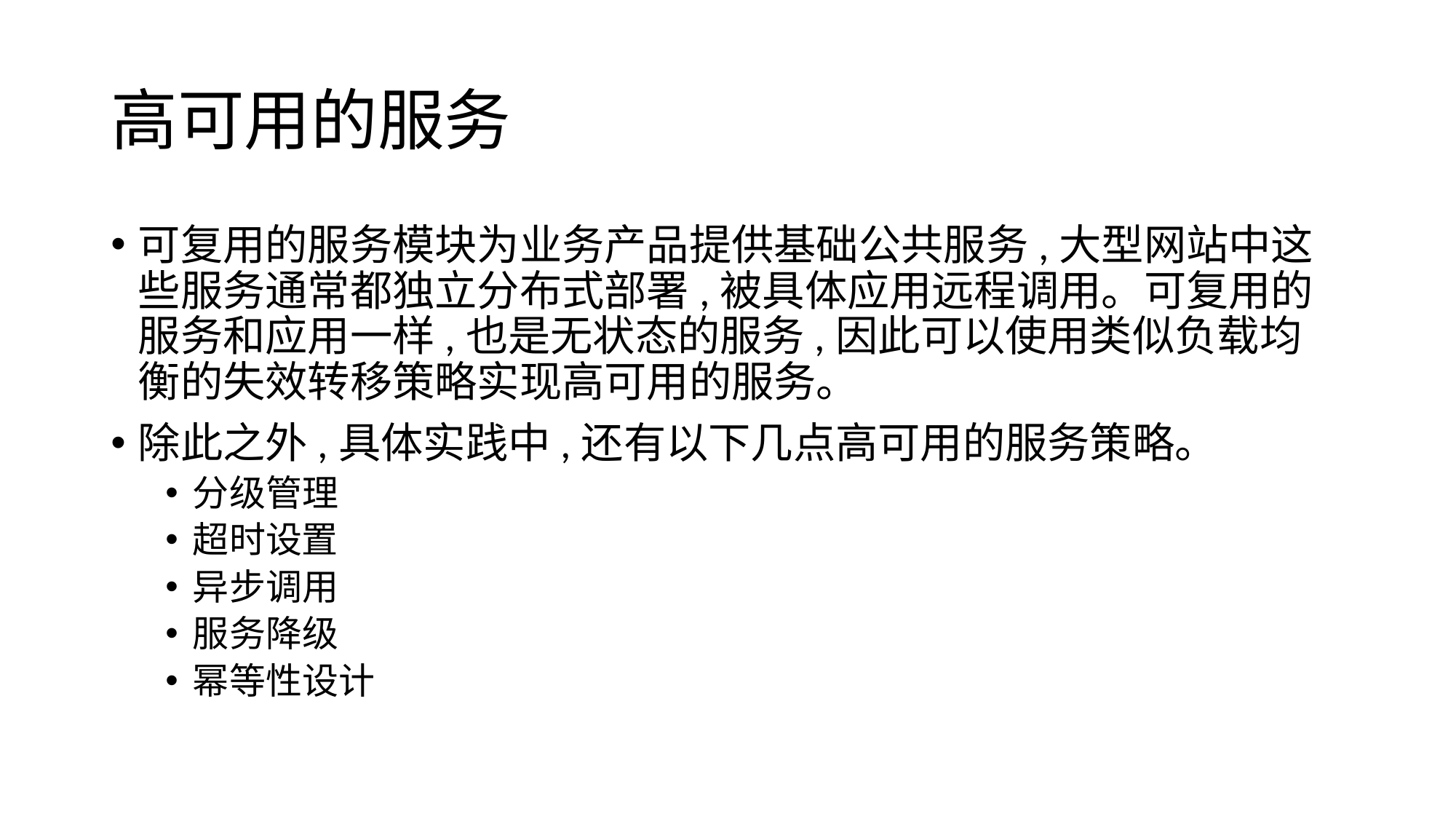

# 高可用的服务
可复用的服务模块为业务产品提供基础公共服务,大型网站中这些服务通常都独立分布式部署,被具体应用远程调用。可复用的服务和应用一样,也是无状态的服务,因此可以使用类似负载均衡的失效转移策略实现高可用的服务。
除此之外,具体实践中,还有以下几点高可用的服务策略。
分级管理
超时设置
异步调用
服务降级
幂等性设计